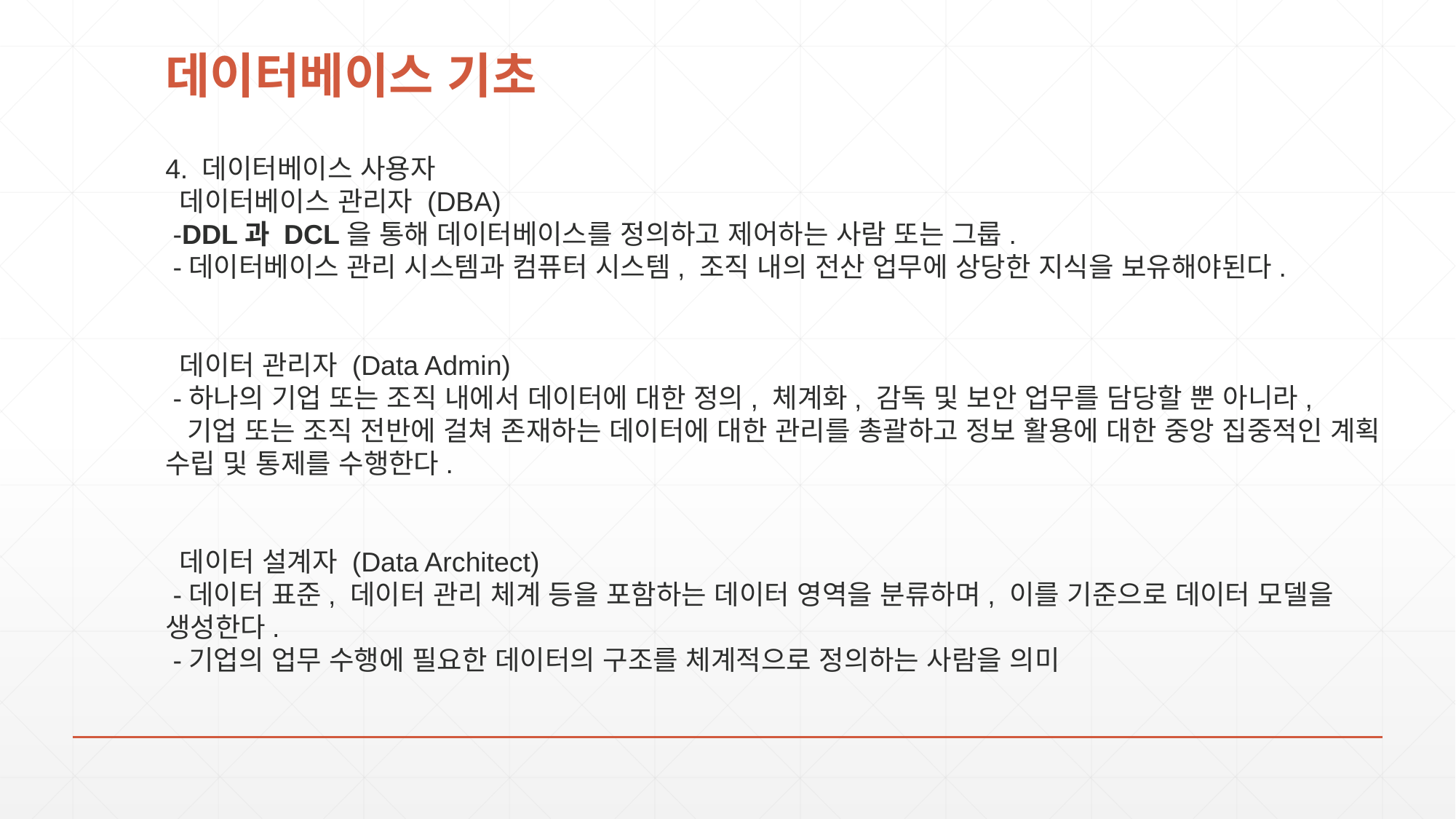

# 데이터베이스 기초
4. 데이터베이스 사용자
 데이터베이스 관리자 (DBA)
 -DDL과 DCL을 통해 데이터베이스를 정의하고 제어하는 사람 또는 그룹.
 -데이터베이스 관리 시스템과 컴퓨터 시스템, 조직 내의 전산 업무에 상당한 지식을 보유해야된다.

 데이터 관리자 (Data Admin)
 -하나의 기업 또는 조직 내에서 데이터에 대한 정의, 체계화, 감독 및 보안 업무를 담당할 뿐 아니라,
  기업 또는 조직 전반에 걸쳐 존재하는 데이터에 대한 관리를 총괄하고 정보 활용에 대한 중앙 집중적인 계획 수립 및 통제를 수행한다.

 데이터 설계자 (Data Architect)
 -데이터 표준, 데이터 관리 체계 등을 포함하는 데이터 영역을 분류하며, 이를 기준으로 데이터 모델을 생성한다.
 -기업의 업무 수행에 필요한 데이터의 구조를 체계적으로 정의하는 사람을 의미